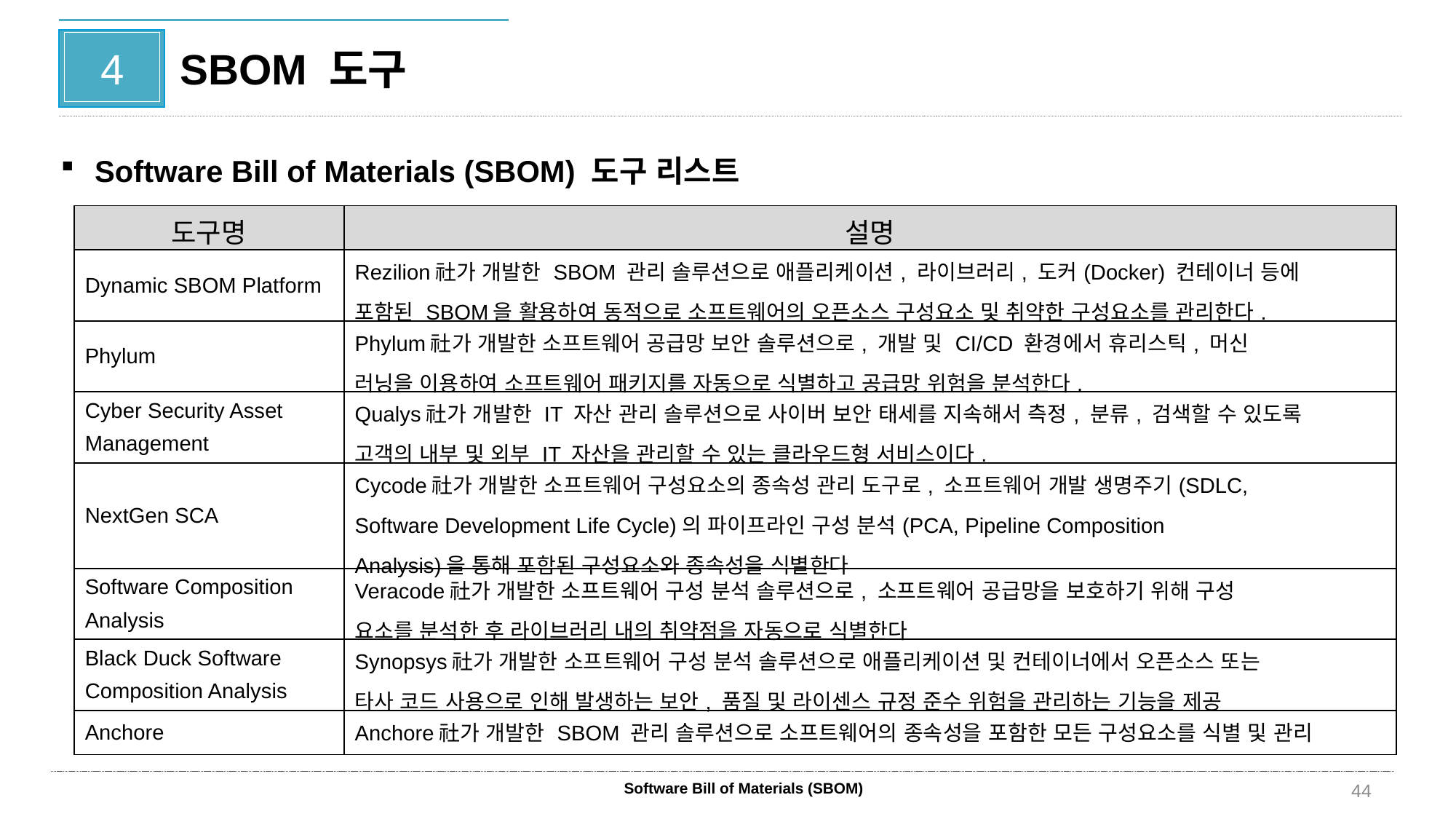

4
SBOM 도구
Software Bill of Materials (SBOM) 도구 리스트
| 도구명 | 설명 |
| --- | --- |
| Dynamic SBOM Platform | Rezilion社가 개발한 SBOM 관리 솔루션으로 애플리케이션, 라이브러리, 도커(Docker) 컨테이너 등에 포함된 SBOM을 활용하여 동적으로 소프트웨어의 오픈소스 구성요소 및 취약한 구성요소를 관리한다. |
| Phylum | Phylum社가 개발한 소프트웨어 공급망 보안 솔루션으로, 개발 및 CI/CD 환경에서 휴리스틱, 머신 러닝을 이용하여 소프트웨어 패키지를 자동으로 식별하고 공급망 위험을 분석한다. |
| Cyber Security Asset Management | Qualys社가 개발한 IT 자산 관리 솔루션으로 사이버 보안 태세를 지속해서 측정, 분류, 검색할 수 있도록 고객의 내부 및 외부 IT 자산을 관리할 수 있는 클라우드형 서비스이다. |
| NextGen SCA | Cycode社가 개발한 소프트웨어 구성요소의 종속성 관리 도구로, 소프트웨어 개발 생명주기(SDLC, Software Development Life Cycle)의 파이프라인 구성 분석(PCA, Pipeline Composition Analysis)을 통해 포함된 구성요소와 종속성을 식별한다 |
| Software Composition Analysis | Veracode社가 개발한 소프트웨어 구성 분석 솔루션으로, 소프트웨어 공급망을 보호하기 위해 구성 요소를 분석한 후 라이브러리 내의 취약점을 자동으로 식별한다 |
| Black Duck Software Composition Analysis | Synopsys社가 개발한 소프트웨어 구성 분석 솔루션으로 애플리케이션 및 컨테이너에서 오픈소스 또는 타사 코드 사용으로 인해 발생하는 보안, 품질 및 라이센스 규정 준수 위험을 관리하는 기능을 제공 |
| Anchore | Anchore社가 개발한 SBOM 관리 솔루션으로 소프트웨어의 종속성을 포함한 모든 구성요소를 식별 및 관리 |